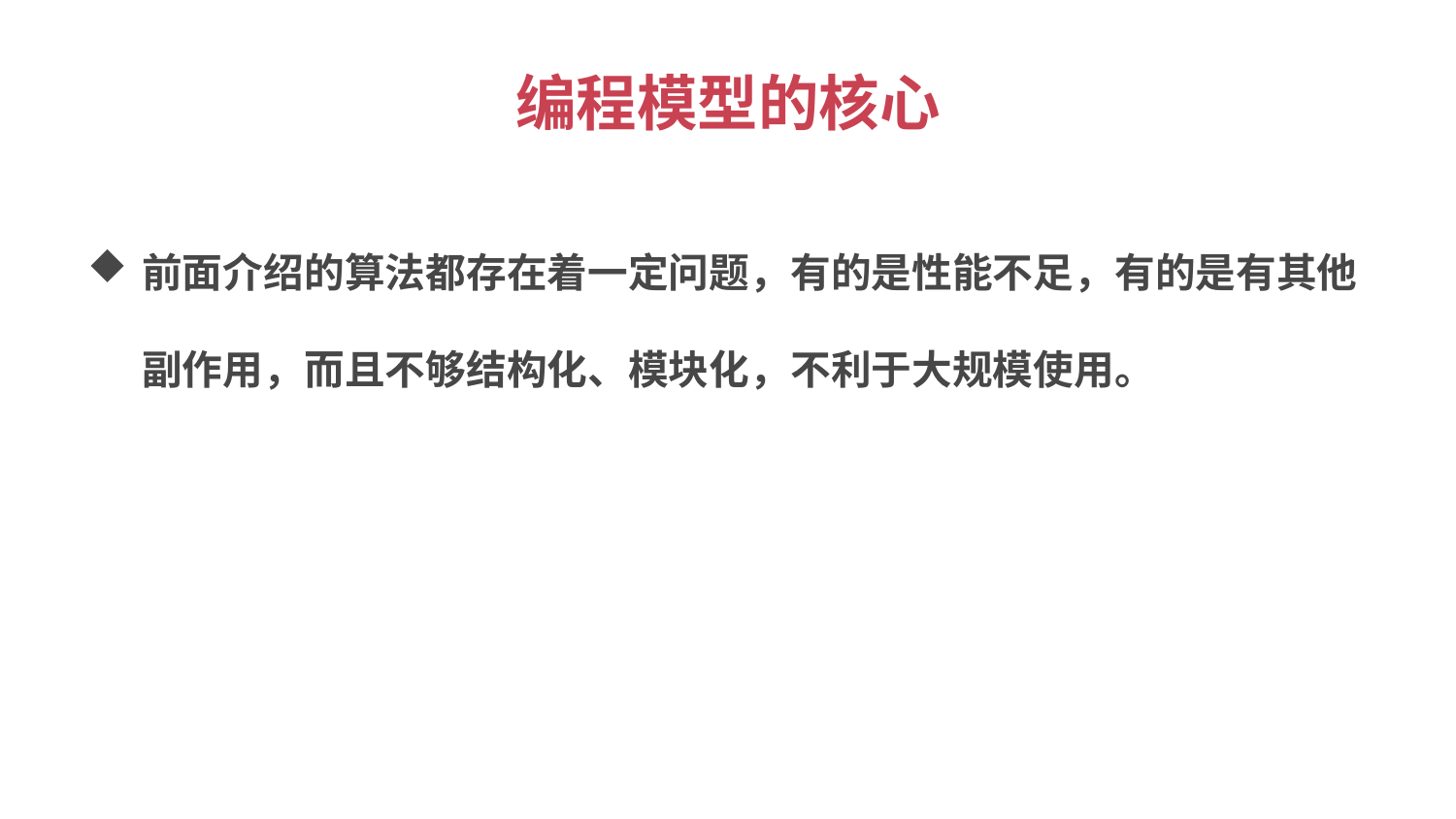

# 编程模型的核心
前面介绍的算法都存在着一定问题，有的是性能不足，有的是有其他副作用，而且不够结构化、模块化，不利于大规模使用。